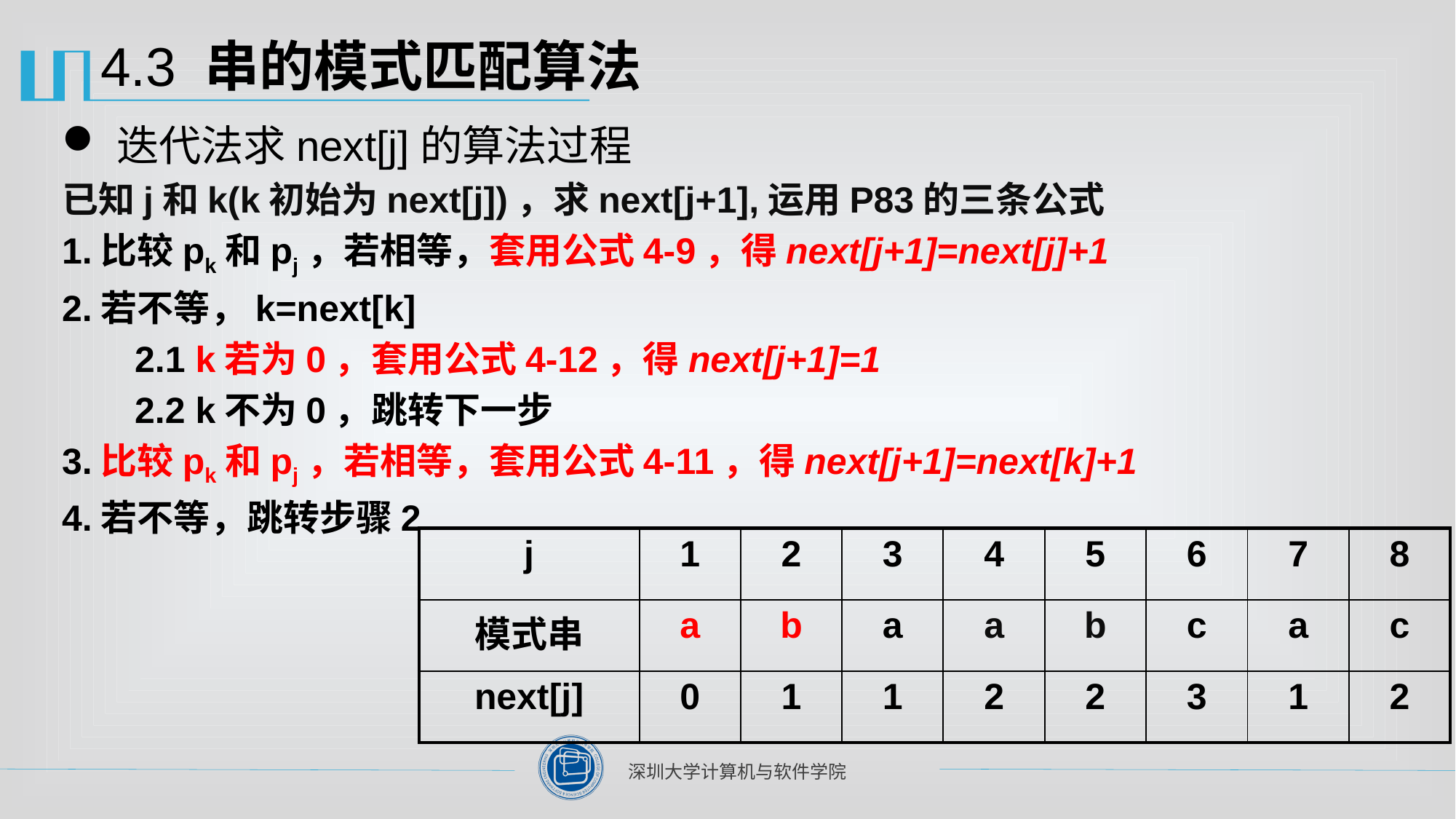

# 4.3 串的模式匹配算法
迭代法求next[j]的算法过程
已知j和k(k初始为next[j])，求next[j+1],运用P83的三条公式
1.比较pk和pj，若相等，套用公式4-9，得next[j+1]=next[j]+1
2.若不等，k=next[k]
	2.1 k若为0，套用公式4-12，得next[j+1]=1
	2.2 k不为0，跳转下一步
3.比较pk和pj，若相等，套用公式4-11，得next[j+1]=next[k]+1
4.若不等，跳转步骤2

| j | 1 | 2 | 3 | 4 | 5 | 6 | 7 | 8 |
| --- | --- | --- | --- | --- | --- | --- | --- | --- |
| 模式串 | a | b | a | a | b | c | a | c |
| next[j] | 0 | 1 | 1 | 2 | 2 | 3 | 1 | 2 |
25